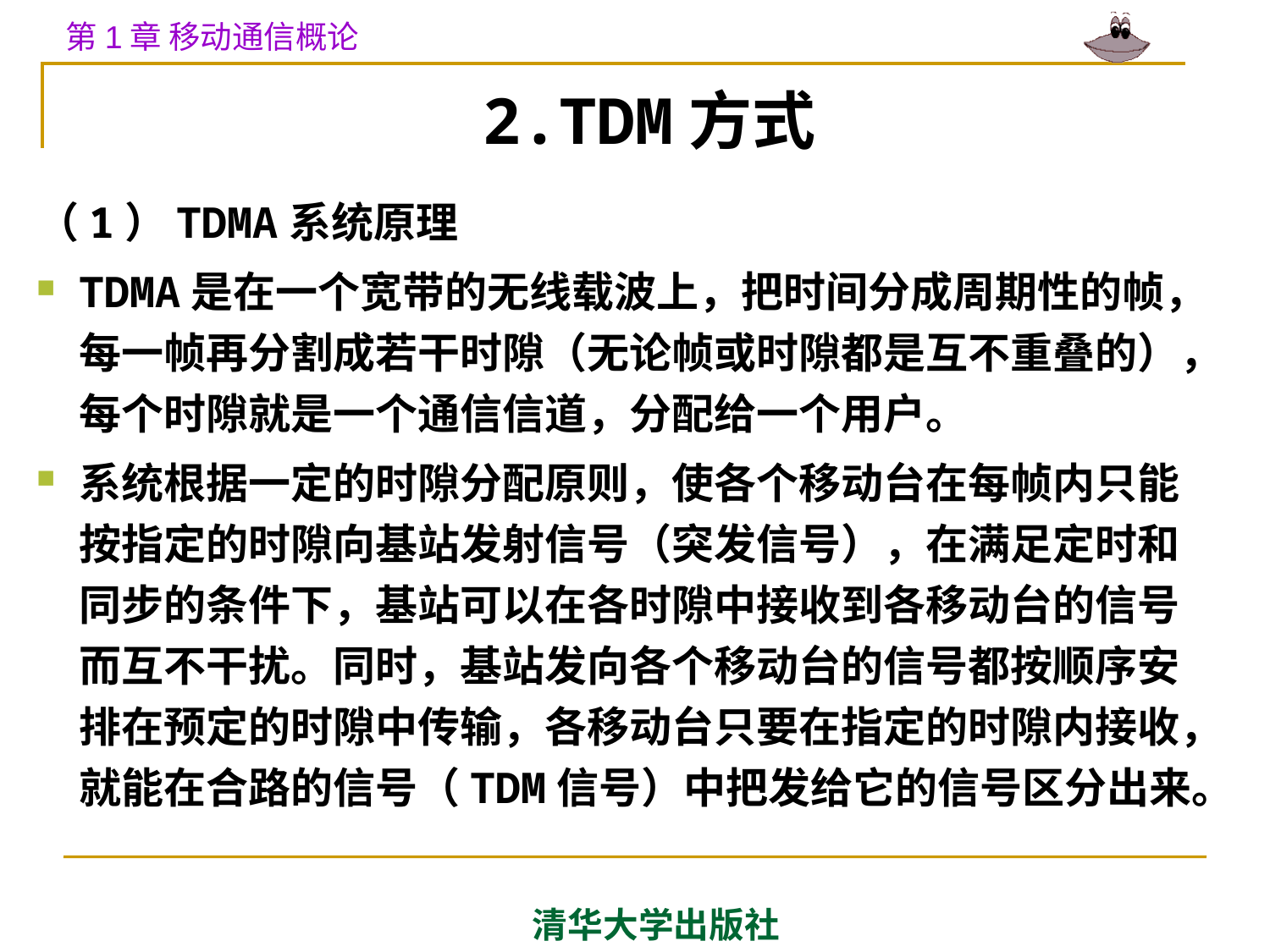

2.TDM方式
（1）TDMA系统原理
TDMA是在一个宽带的无线载波上，把时间分成周期性的帧，每一帧再分割成若干时隙（无论帧或时隙都是互不重叠的），每个时隙就是一个通信信道，分配给一个用户。
系统根据一定的时隙分配原则，使各个移动台在每帧内只能按指定的时隙向基站发射信号（突发信号），在满足定时和同步的条件下，基站可以在各时隙中接收到各移动台的信号而互不干扰。同时，基站发向各个移动台的信号都按顺序安排在预定的时隙中传输，各移动台只要在指定的时隙内接收，就能在合路的信号（TDM信号）中把发给它的信号区分出来。